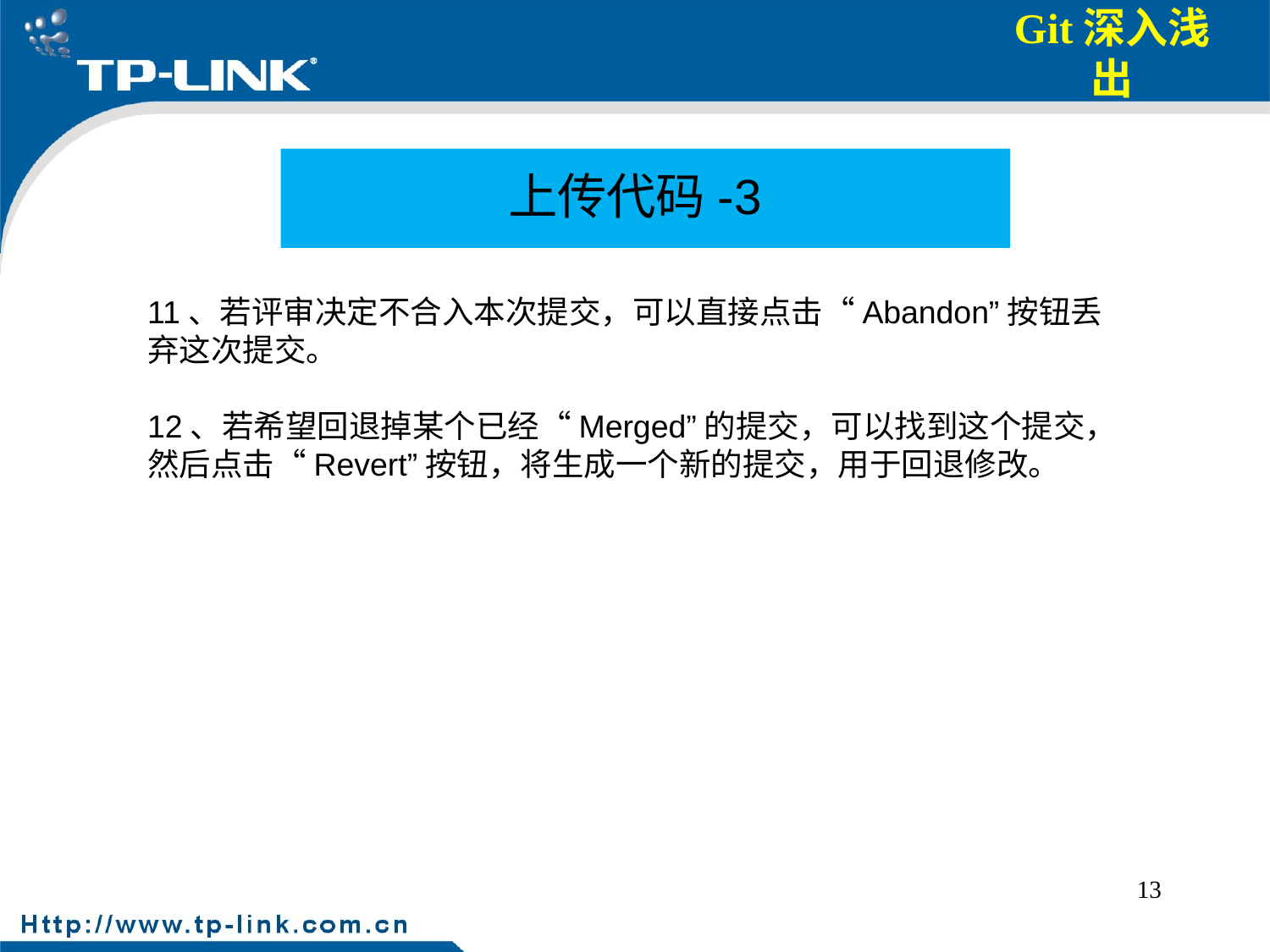

上传代码-3
11、若评审决定不合入本次提交，可以直接点击“Abandon”按钮丢弃这次提交。

12、若希望回退掉某个已经“Merged”的提交，可以找到这个提交，然后点击“Revert”按钮，将生成一个新的提交，用于回退修改。
13